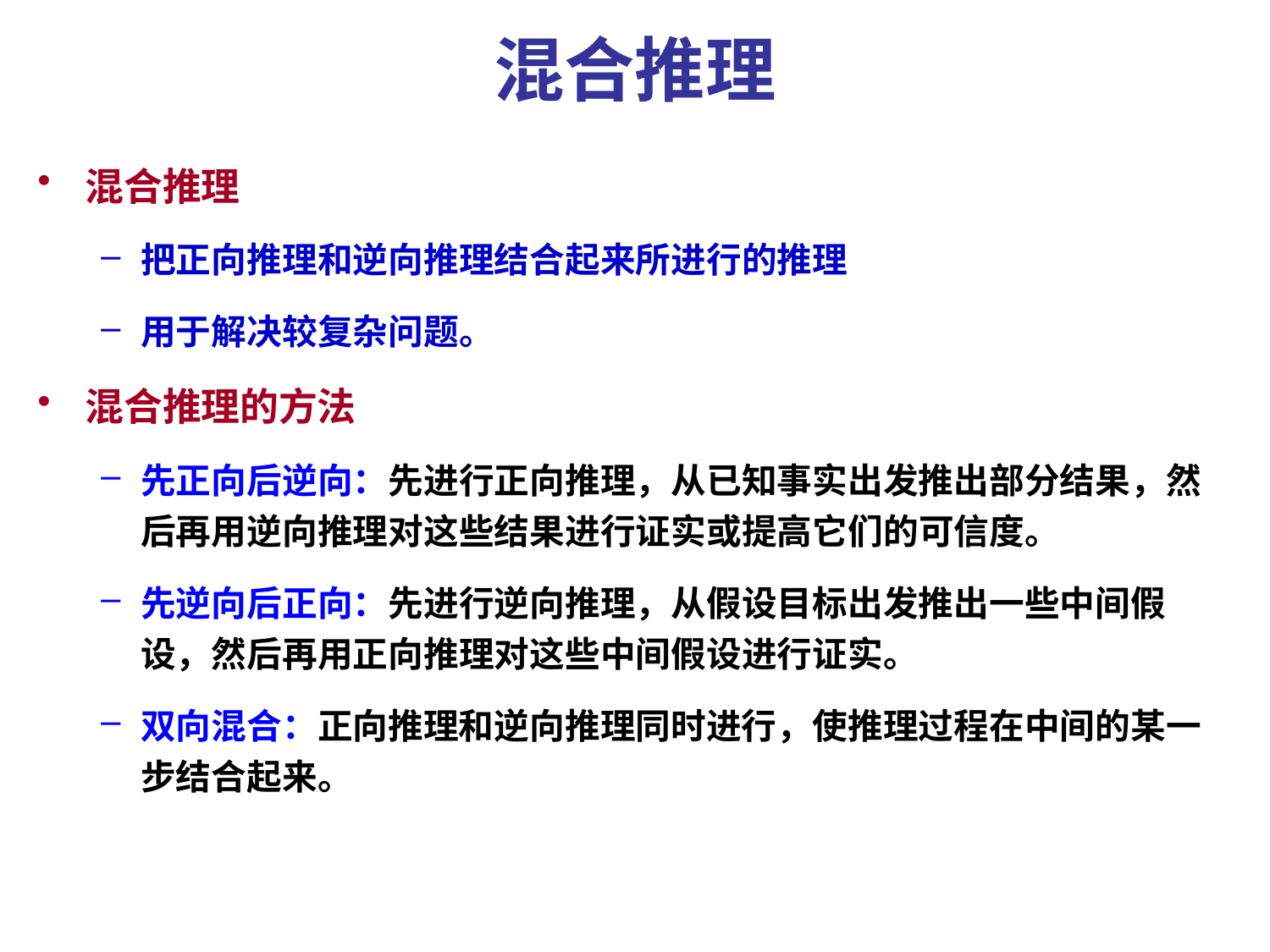

# 混合推理
混合推理
把正向推理和逆向推理结合起来所进行的推理
用于解决较复杂问题。
混合推理的方法
先正向后逆向：先进行正向推理，从已知事实出发推出部分结果，然后再用逆向推理对这些结果进行证实或提高它们的可信度。
先逆向后正向：先进行逆向推理，从假设目标出发推出一些中间假设，然后再用正向推理对这些中间假设进行证实。
双向混合：正向推理和逆向推理同时进行，使推理过程在中间的某一步结合起来。